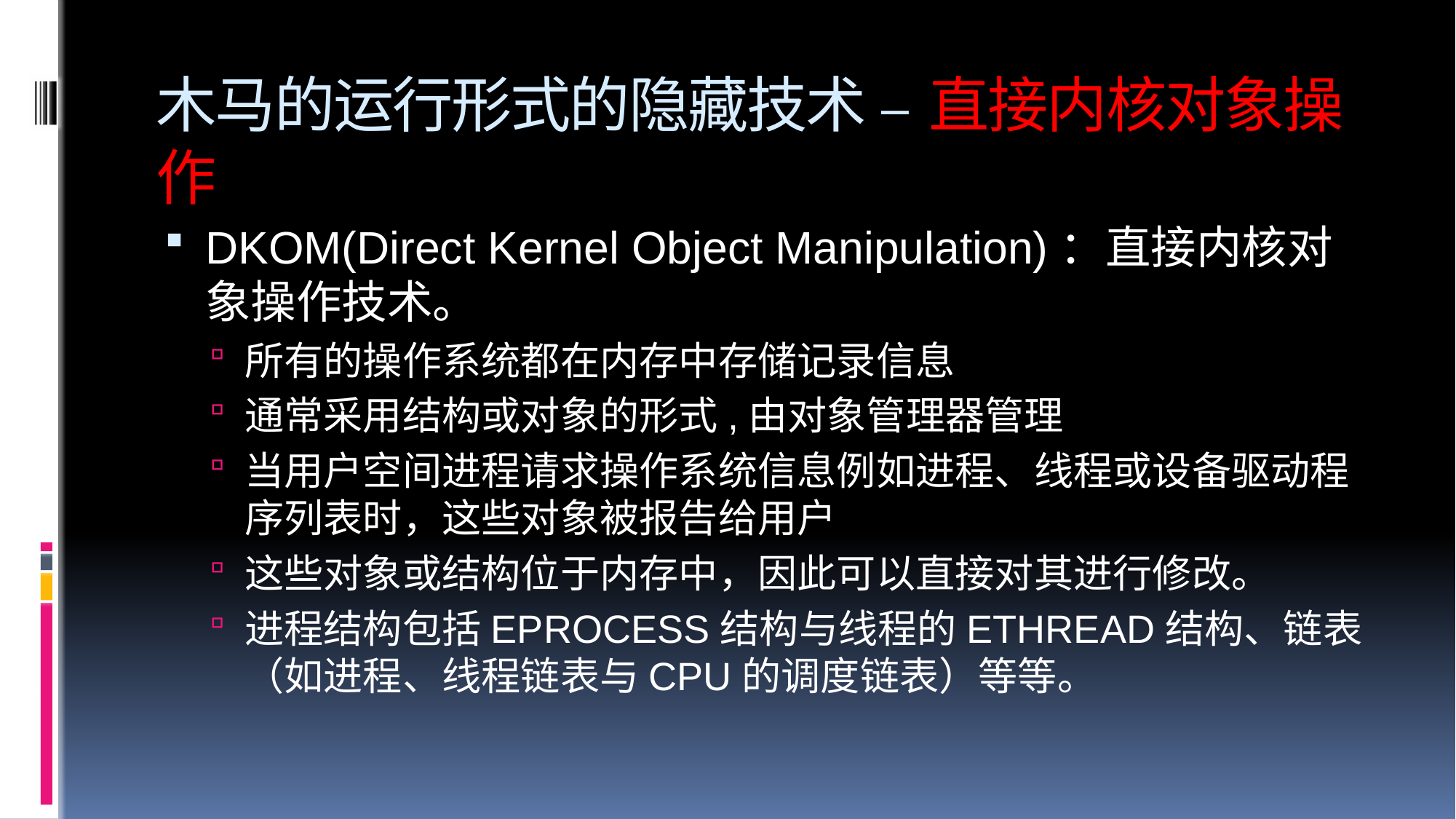

# 木马的运行形式的隐藏技术-直接内核对象操作
DKOM(Direct Kernel Object Manipulation)：直接内核对象操作技术。
所有的操作系统都在内存中存储记录信息
通常采用结构或对象的形式,由对象管理器管理
当用户空间进程请求操作系统信息例如进程、线程或设备驱动程序列表时，这些对象被报告给用户
这些对象或结构位于内存中，因此可以直接对其进行修改。
进程结构包括EPROCESS结构与线程的ETHREAD结构、链表（如进程、线程链表与CPU的调度链表）等等。